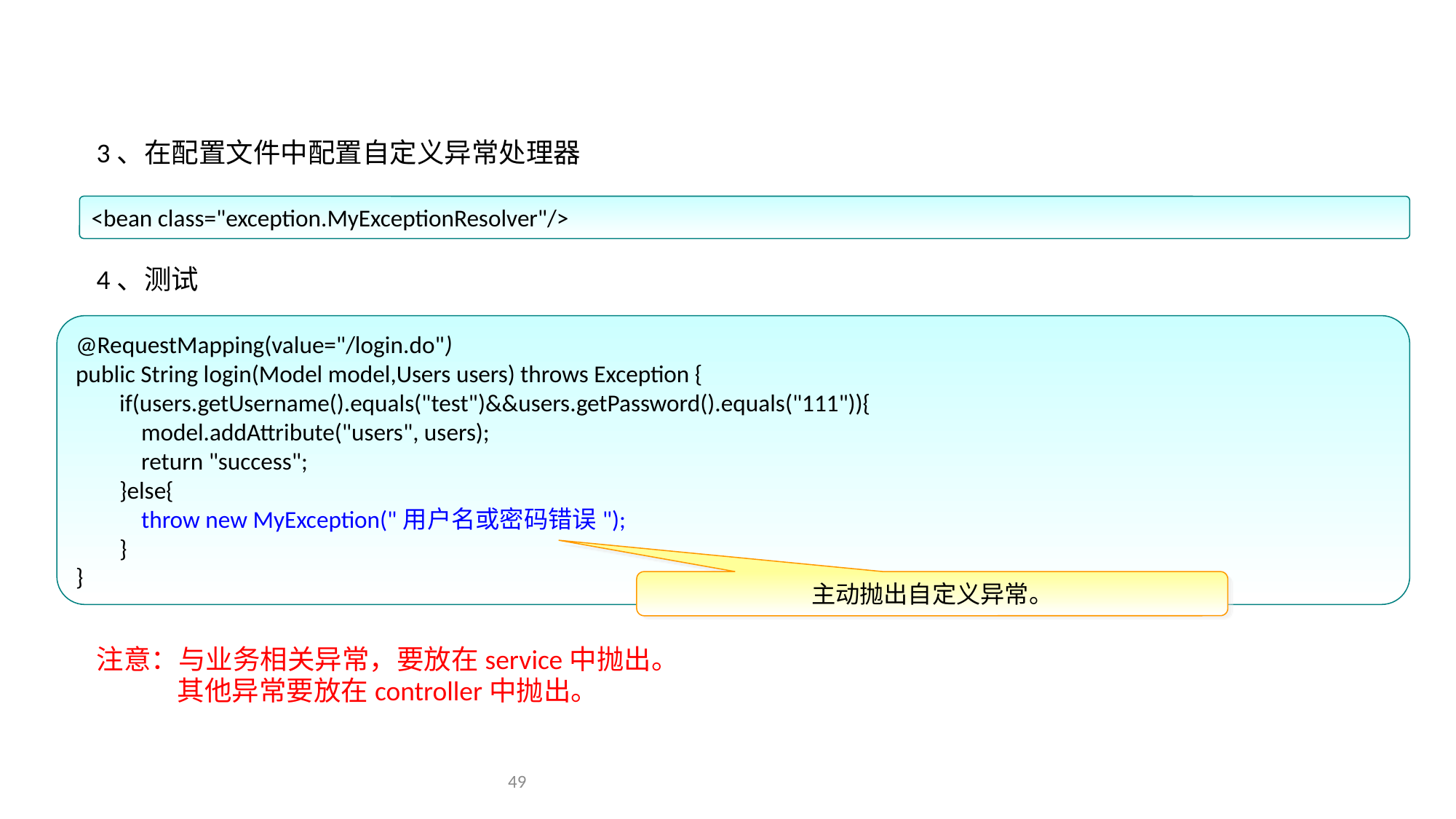

SpringMVC的统一异常处理
3、在配置文件中配置自定义异常处理器

4、测试

注意：与业务相关异常，要放在service中抛出。
            其他异常要放在controller中抛出。

<bean class="exception.MyExceptionResolver"/>
@RequestMapping(value="/login.do")
public String login(Model model,Users users) throws Exception {
        if(users.getUsername().equals("test")&&users.getPassword().equals("111")){
            model.addAttribute("users", users);
            return "success";
        }else{
            throw new MyException("用户名或密码错误");
        }
}
主动抛出自定义异常。
49